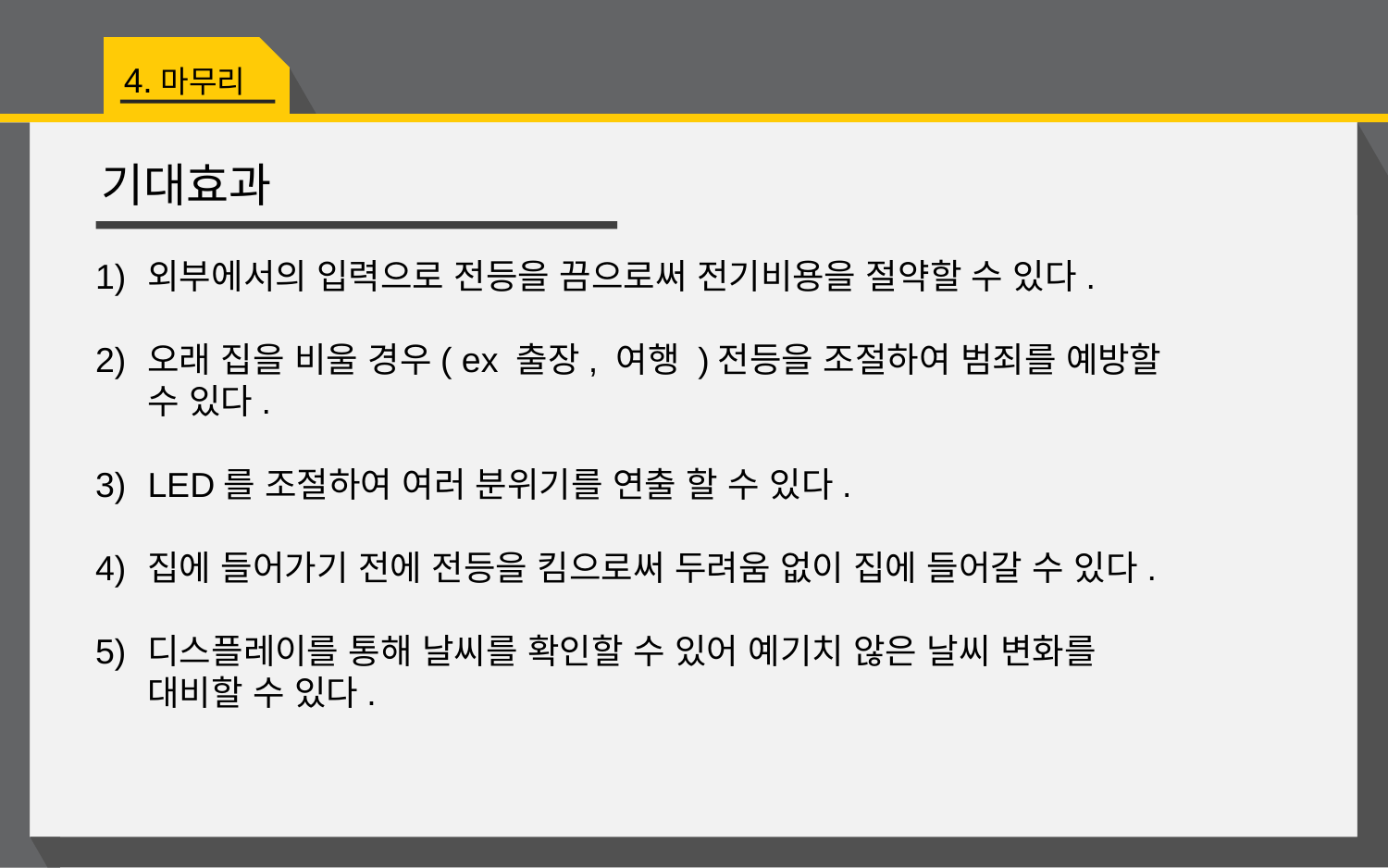

4.마무리
기대효과

외부에서의 입력으로 전등을 끔으로써 전기비용을 절약할 수 있다.

오래 집을 비울 경우( ex 출장, 여행 )전등을 조절하여 범죄를 예방할 수 있다.

LED를 조절하여 여러 분위기를 연출 할 수 있다.

집에 들어가기 전에 전등을 킴으로써 두려움 없이 집에 들어갈 수 있다.

디스플레이를 통해 날씨를 확인할 수 있어 예기치 않은 날씨 변화를 대비할 수 있다.